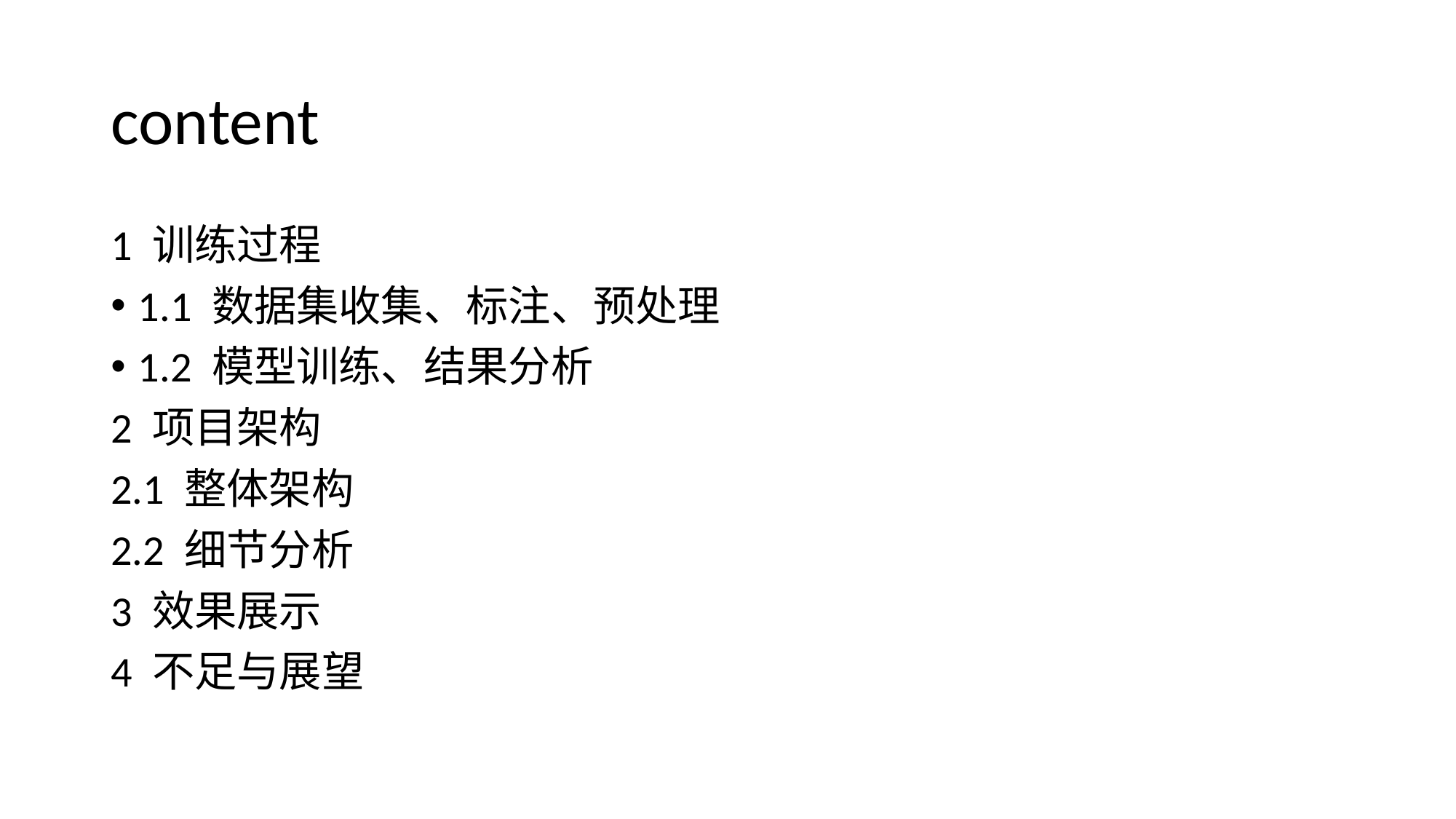

# content
1 训练过程
1.1 数据集收集、标注、预处理
1.2 模型训练、结果分析
2 项目架构
2.1 整体架构
2.2 细节分析
3 效果展示
4 不足与展望